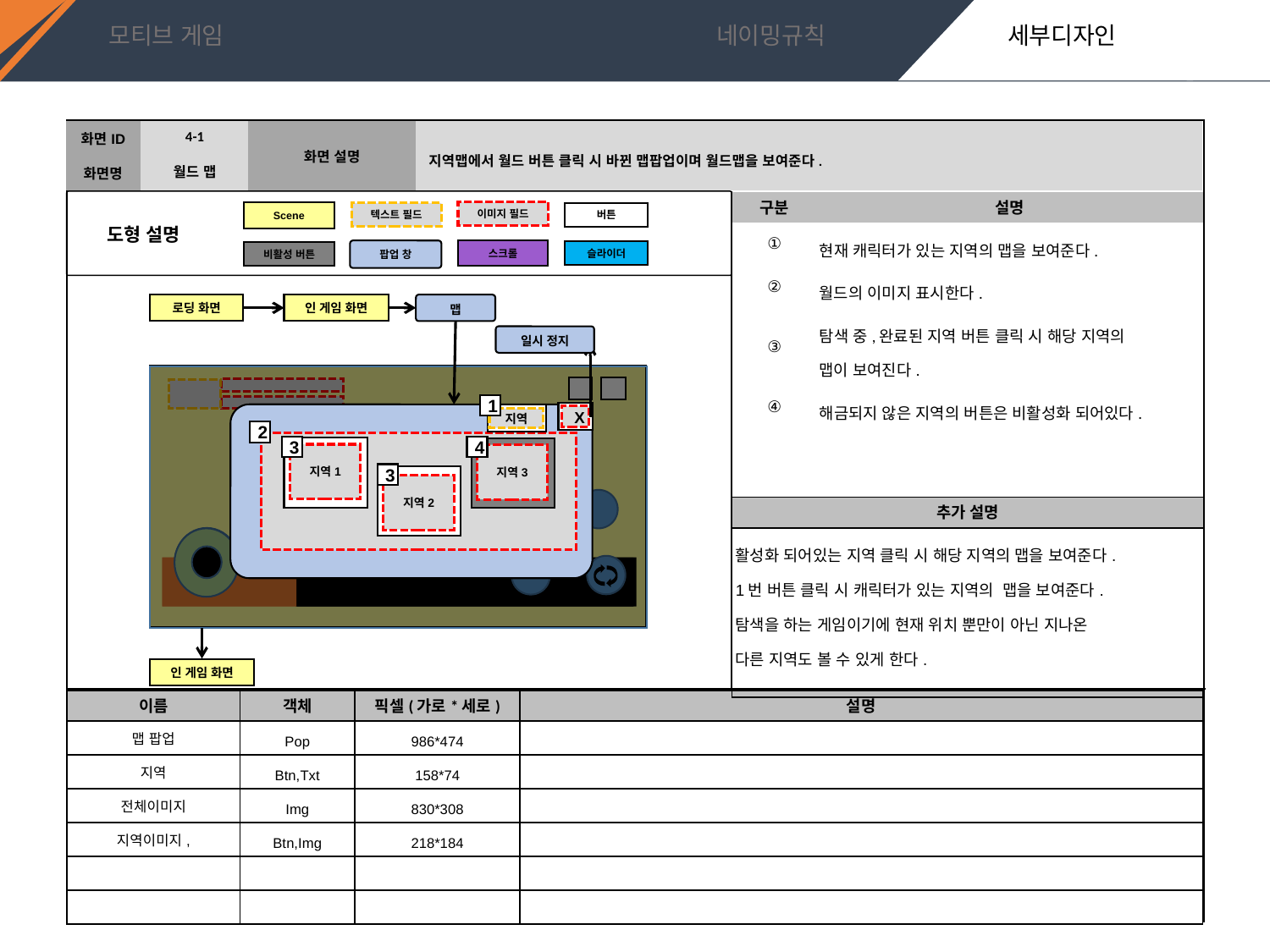

4-1
지역맵에서 월드 버튼 클릭 시 바뀐 맵팝업이며 월드맵을 보여준다.
월드 맵
| 구분 | 설명 |
| --- | --- |
| ① | 현재 캐릭터가 있는 지역의 맵을 보여준다. |
| ② | 월드의 이미지 표시한다. |
| ③ | 탐색 중,완료된 지역 버튼 클릭 시 해당 지역의 맵이 보여진다. |
| ④ | 해금되지 않은 지역의 버튼은 비활성화 되어있다. |
로딩 화면
인 게임 화면
맵
일시 정지

1

X
지역
2

3
4

지역1
지역3
3

지역2
| 추가 설명 |
| --- |
| 활성화 되어있는 지역 클릭 시 해당 지역의 맵을 보여준다. 1번 버튼 클릭 시 캐릭터가 있는 지역의 맵을 보여준다. 탐색을 하는 게임이기에 현재 위치 뿐만이 아닌 지나온 다른 지역도 볼 수 있게 한다. |
인 게임 화면
| 이름 | 객체 | 픽셀(가로\*세로) | 설명 |
| --- | --- | --- | --- |
| 맵 팝업 | Pop | 986\*474 |  |
| 지역 | Btn,Txt | 158\*74 |  |
| 전체이미지 | Img | 830\*308 |  |
| 지역이미지, | Btn,Img | 218\*184 |  |
|  |  |  |  |
|  |  |  |  |